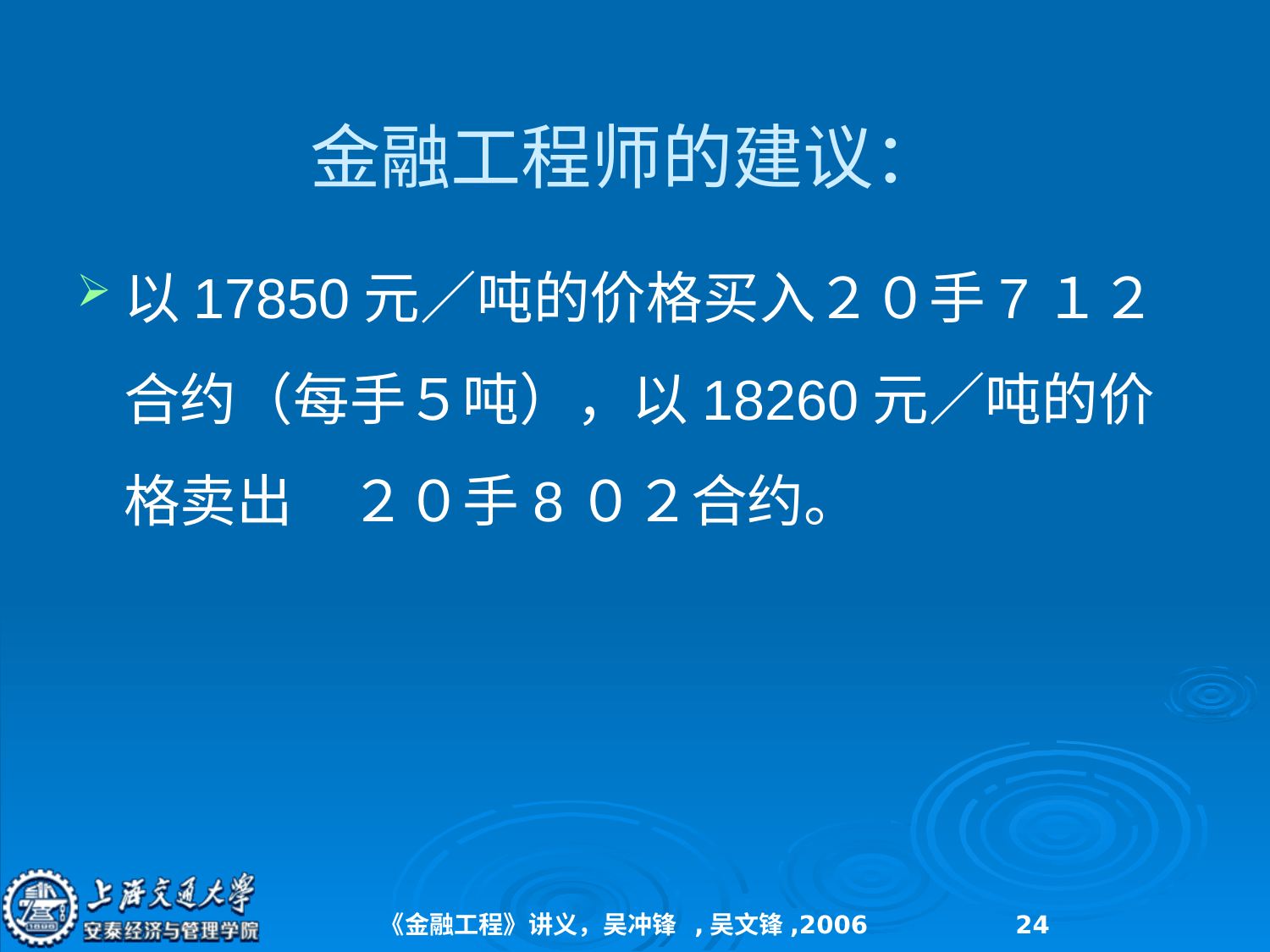

# 金融工程师的建议：
以17850元／吨的价格买入２０手7１２合约（每手５吨），以18260元／吨的价格卖出　２０手8０２合约。